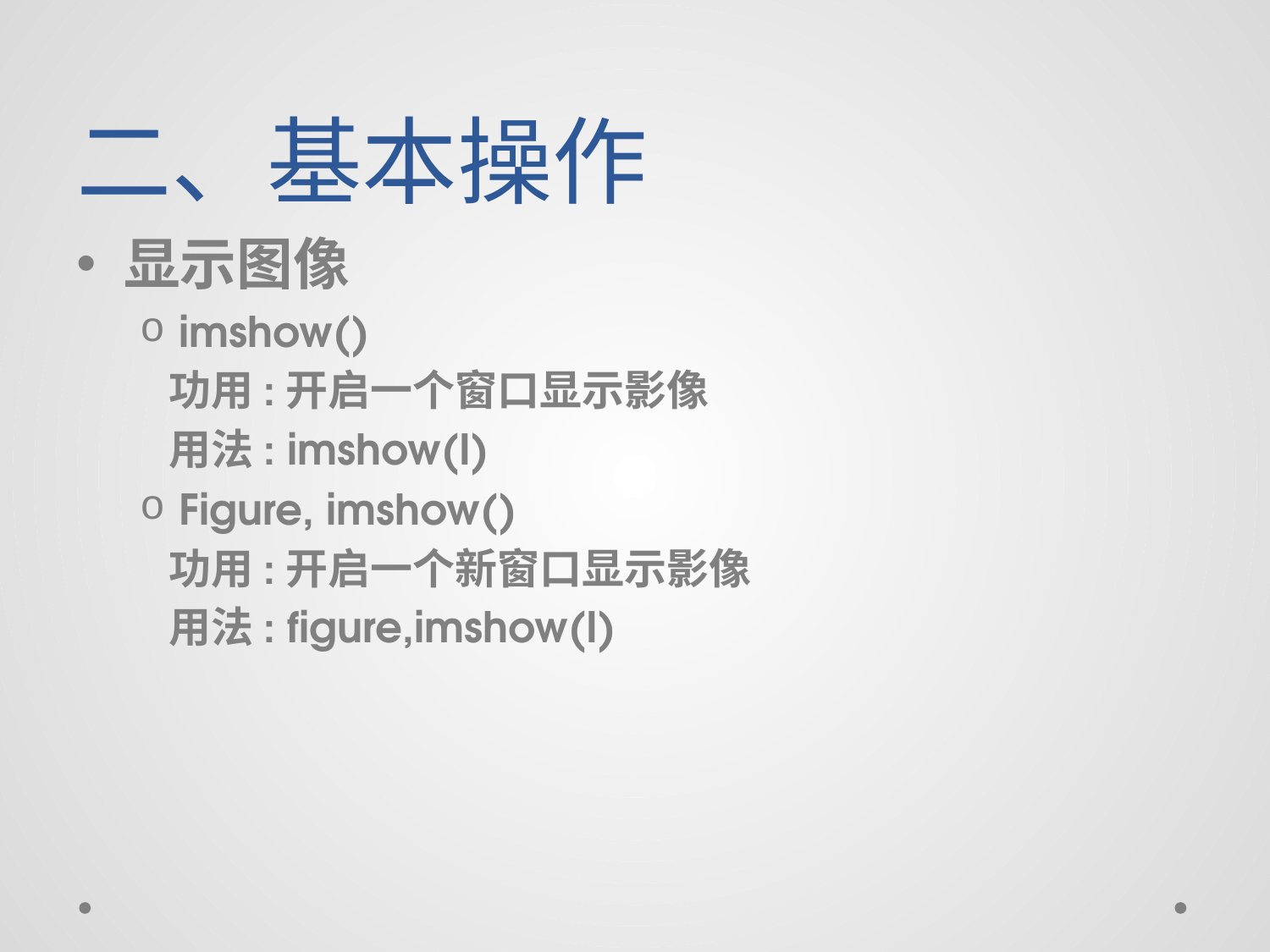

# 二、基本操作
显示图像
imshow()
  功用:开启一个窗口显示影像
  用法: imshow(I)
Figure, imshow()
  功用:开启一个新窗口显示影像
  用法: figure,imshow(I)